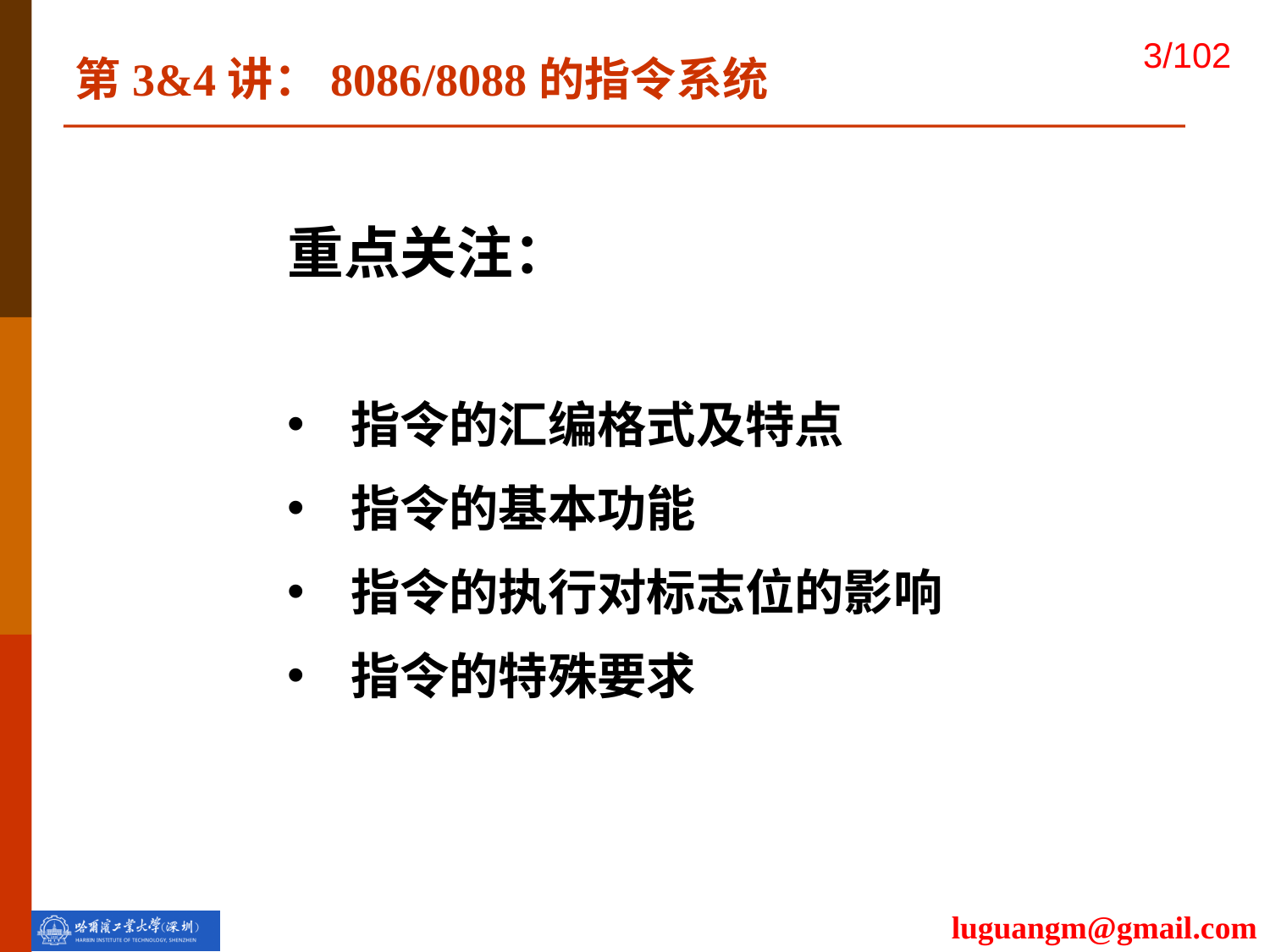

第3&4讲：8086/8088的指令系统
重点关注：

指令的汇编格式及特点
指令的基本功能
指令的执行对标志位的影响
指令的特殊要求